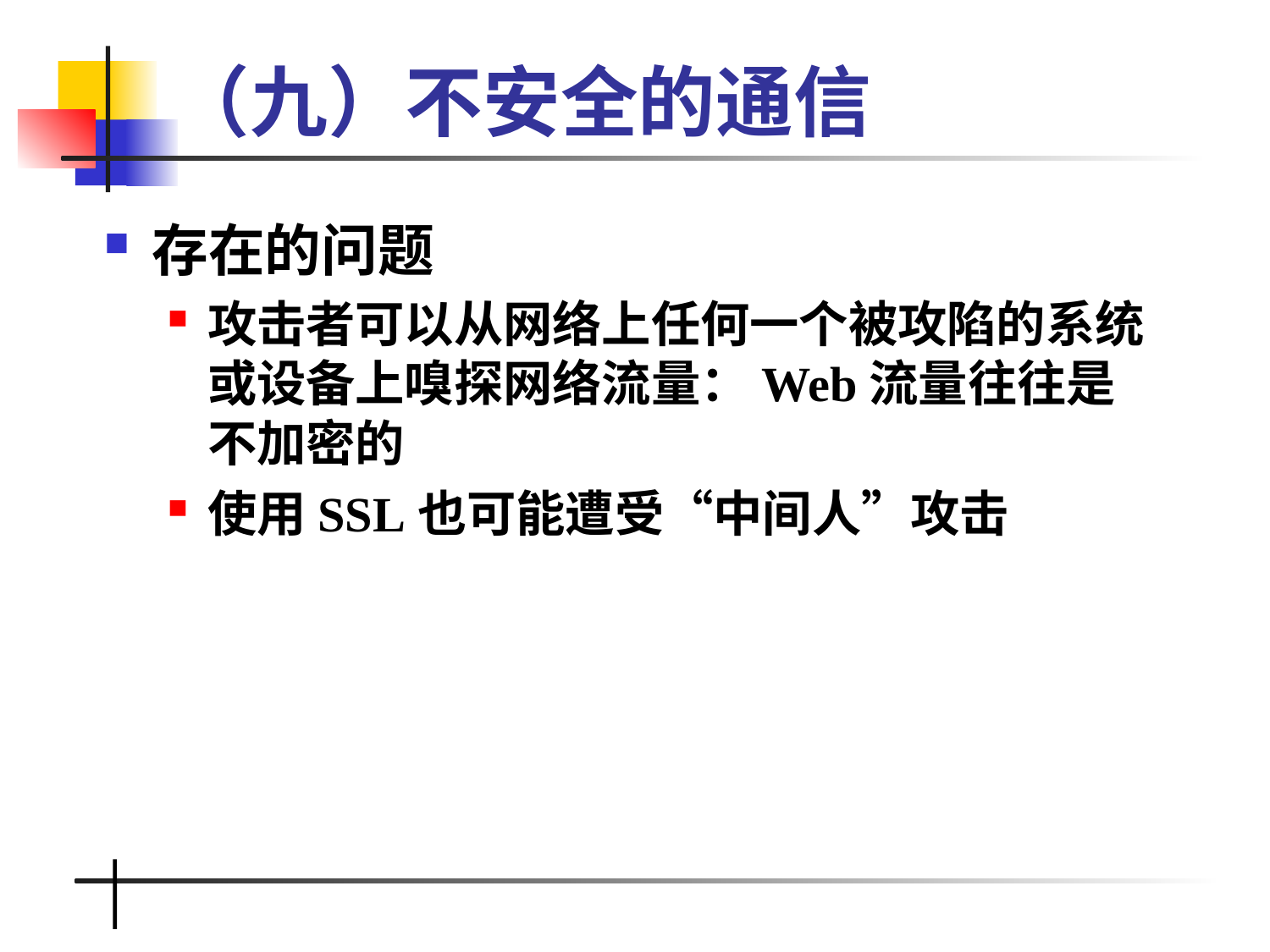

# （九）不安全的通信
存在的问题
攻击者可以从网络上任何一个被攻陷的系统或设备上嗅探网络流量：Web流量往往是不加密的
使用SSL也可能遭受“中间人”攻击